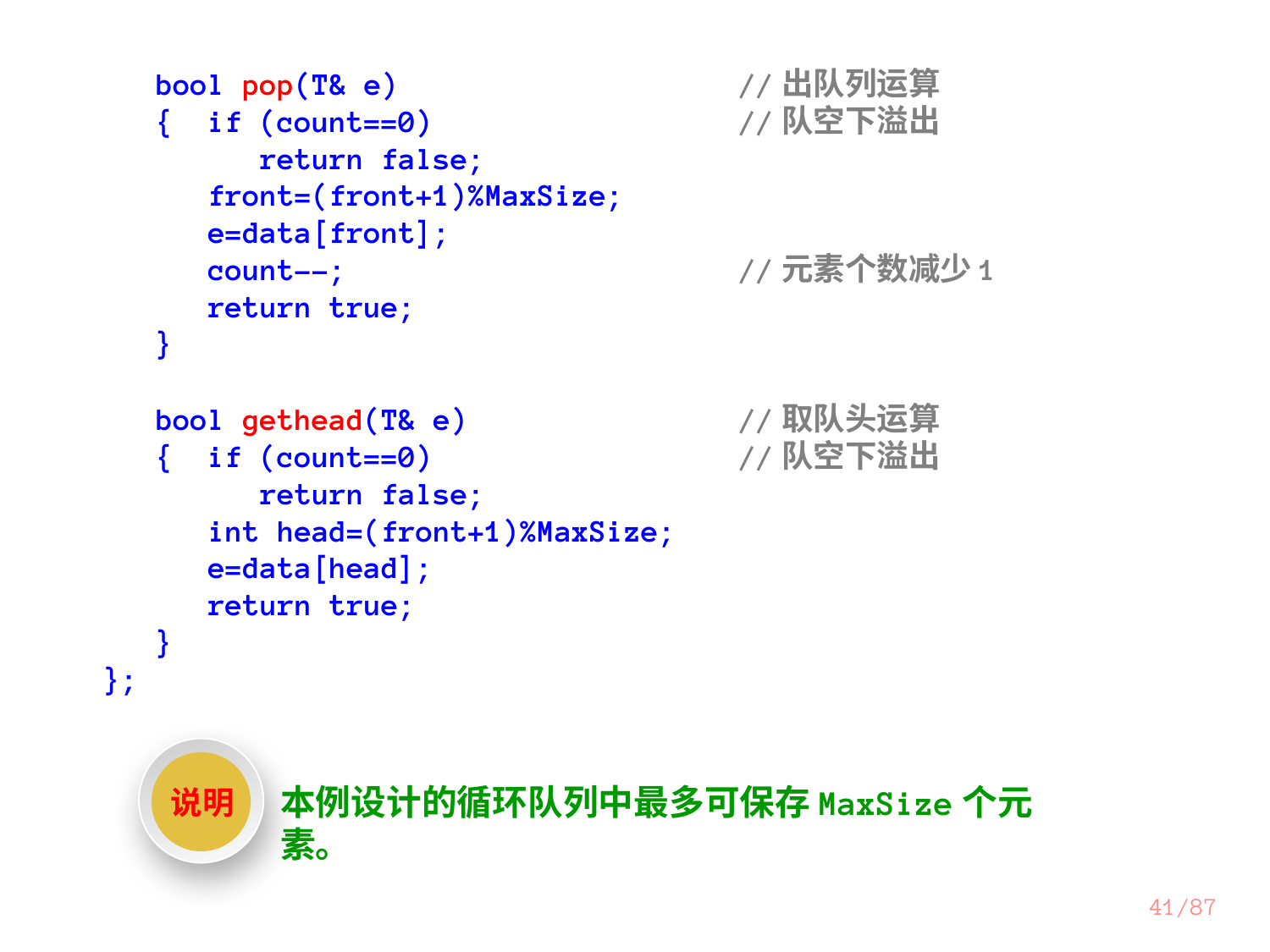

bool pop(T& e)			//出队列运算
   {  if (count==0)			//队空下溢出
         return false;
      front=(front+1)%MaxSize;
      e=data[front];
      count--;				//元素个数减少1
      return true;
   }
   bool gethead(T& e)			//取队头运算
   {  if (count==0)			//队空下溢出
         return false;
      int head=(front+1)%MaxSize;
      e=data[head];
      return true;
   }
};

说明
本例设计的循环队列中最多可保存MaxSize个元素。
41/87